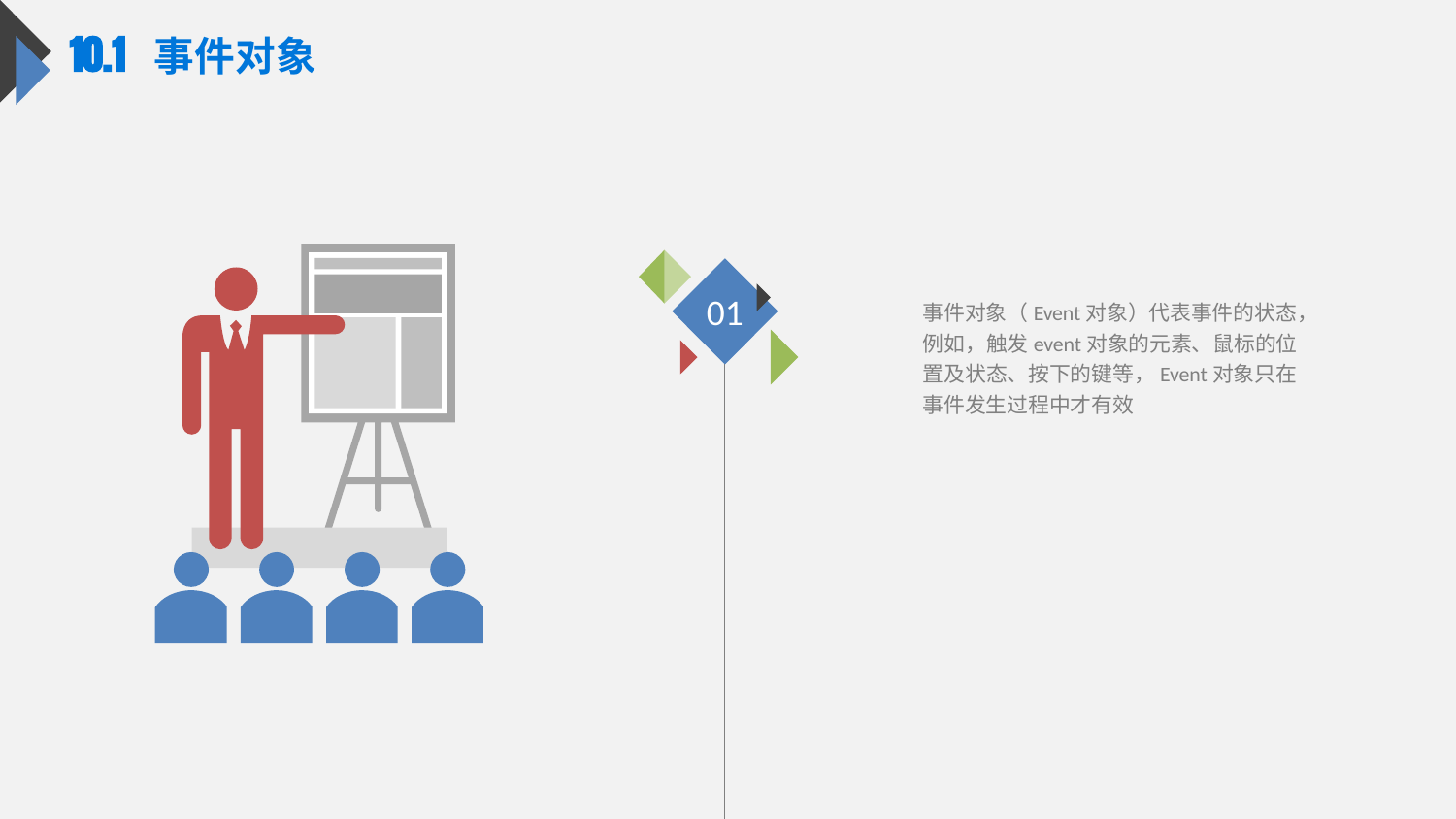

10.1  事件对象

01

事件对象（Event对象）代表事件的状态，例如，触发event对象的元素、鼠标的位置及状态、按下的键等，Event对象只在事件发生过程中才有效